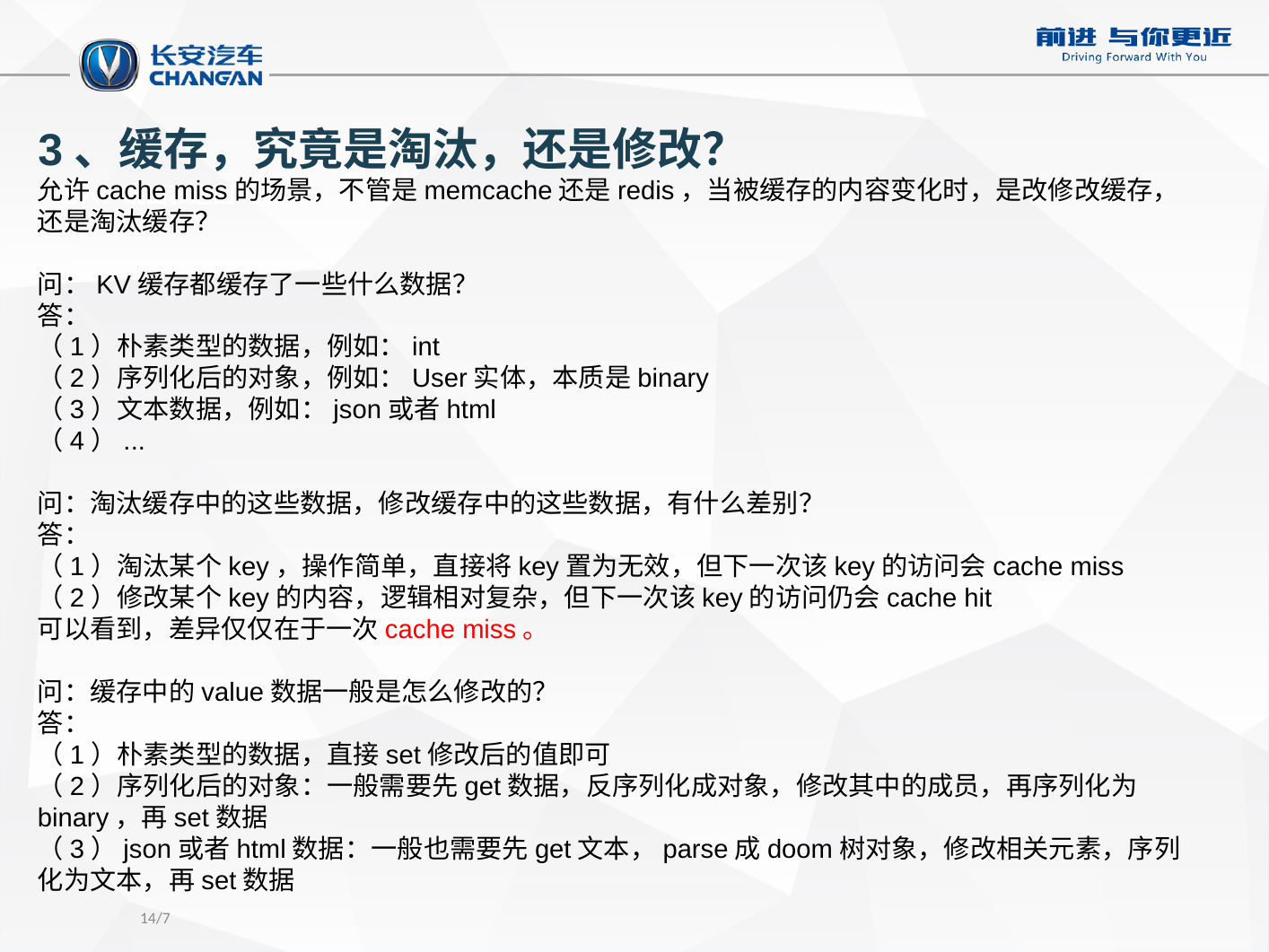

3、缓存，究竟是淘汰，还是修改？
允许cache miss的场景，不管是memcache还是redis，当被缓存的内容变化时，是改修改缓存，还是淘汰缓存？

问：KV缓存都缓存了一些什么数据？
答：
（1）朴素类型的数据，例如：int
（2）序列化后的对象，例如：User实体，本质是binary
（3）文本数据，例如：json或者html
（4）...

问：淘汰缓存中的这些数据，修改缓存中的这些数据，有什么差别？
答：
（1）淘汰某个key，操作简单，直接将key置为无效，但下一次该key的访问会cache miss
（2）修改某个key的内容，逻辑相对复杂，但下一次该key的访问仍会cache hit
可以看到，差异仅仅在于一次cache miss。

问：缓存中的value数据一般是怎么修改的？
答：
（1）朴素类型的数据，直接set修改后的值即可
（2）序列化后的对象：一般需要先get数据，反序列化成对象，修改其中的成员，再序列化为binary，再set数据
（3）json或者html数据：一般也需要先get文本，parse成doom树对象，修改相关元素，序列化为文本，再set数据
进入、跳出和返回
14/7